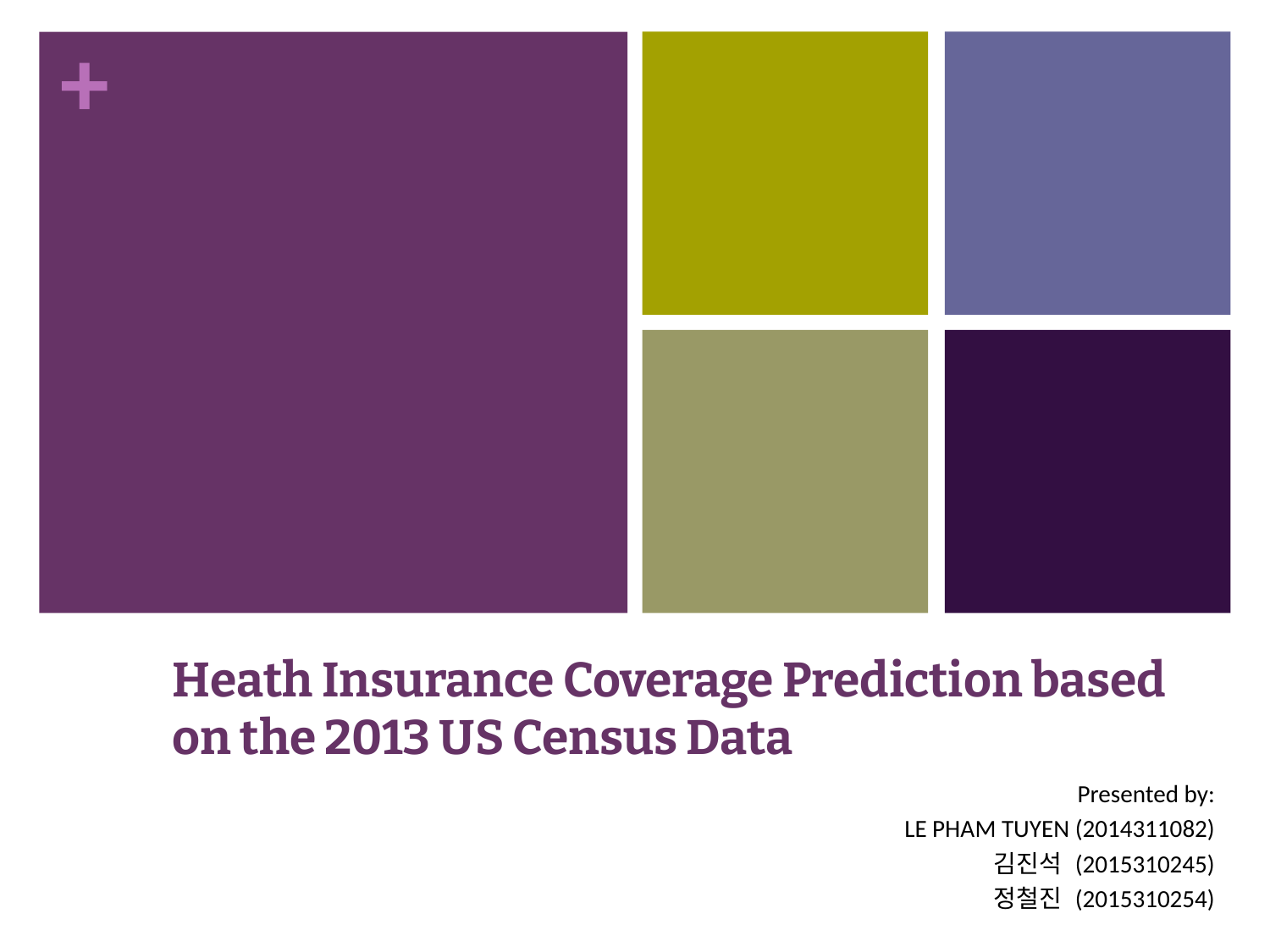

# Heath Insurance Coverage Prediction based on the 2013 US Census Data
Presented by:
LE PHAM TUYEN (2014311082)
김진석 (2015310245)
정철진 (2015310254)